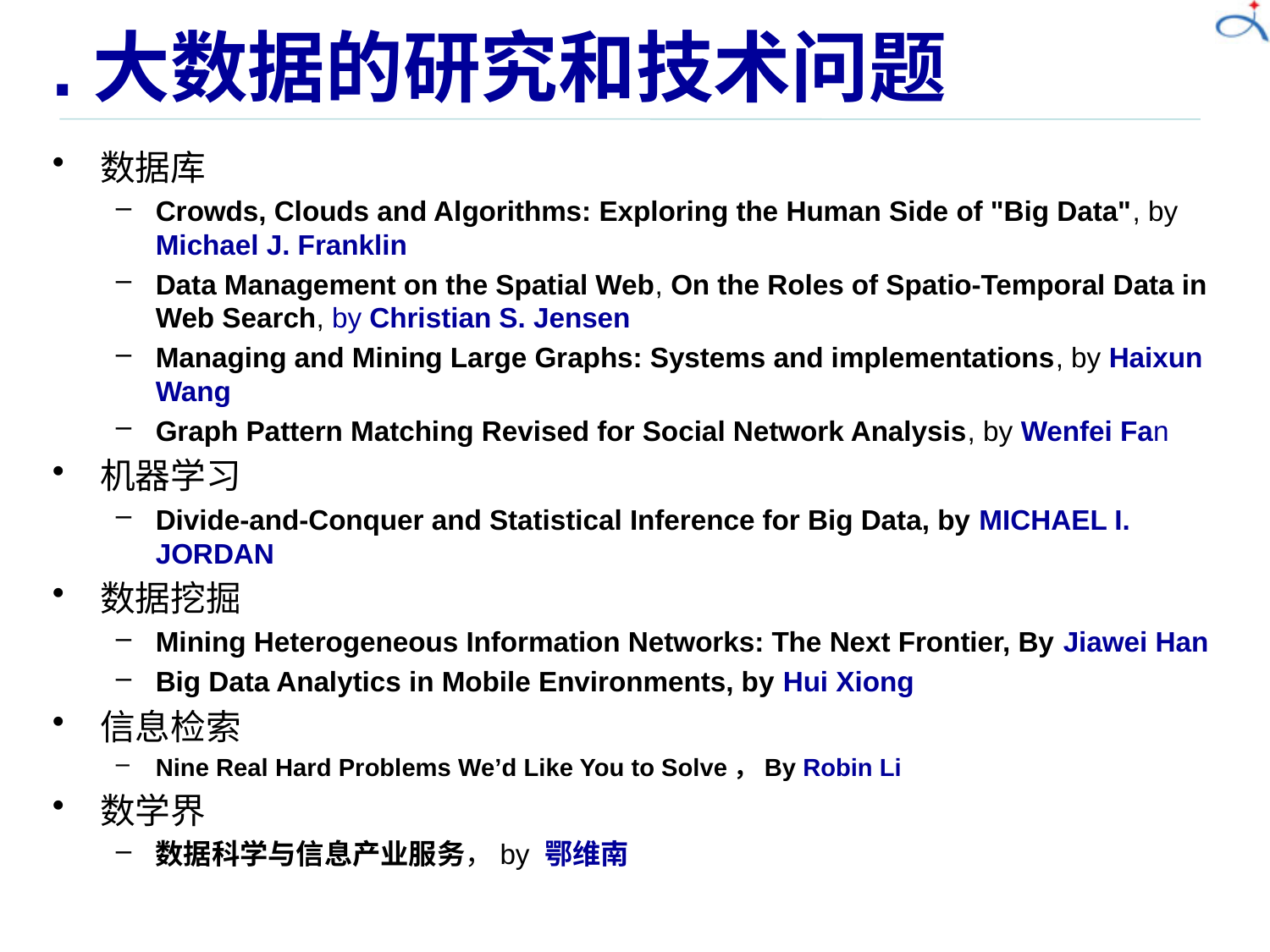

# .大数据的研究和技术问题
数据库
Crowds, Clouds and Algorithms: Exploring the Human Side of "Big Data", by  Michael J. Franklin
Data Management on the Spatial Web, On the Roles of Spatio-Temporal Data in Web Search, by Christian S. Jensen
Managing and Mining Large Graphs: Systems and implementations, by Haixun Wang
Graph Pattern Matching Revised for Social Network Analysis, by Wenfei Fan
机器学习
Divide-and-Conquer and Statistical Inference for Big Data, by MICHAEL I. JORDAN
数据挖掘
Mining Heterogeneous Information Networks: The Next Frontier, By Jiawei Han
Big Data Analytics in Mobile Environments, by Hui Xiong
信息检索
Nine Real Hard Problems We’d Like You to Solve，By Robin Li
数学界
数据科学与信息产业服务，by 鄂维南